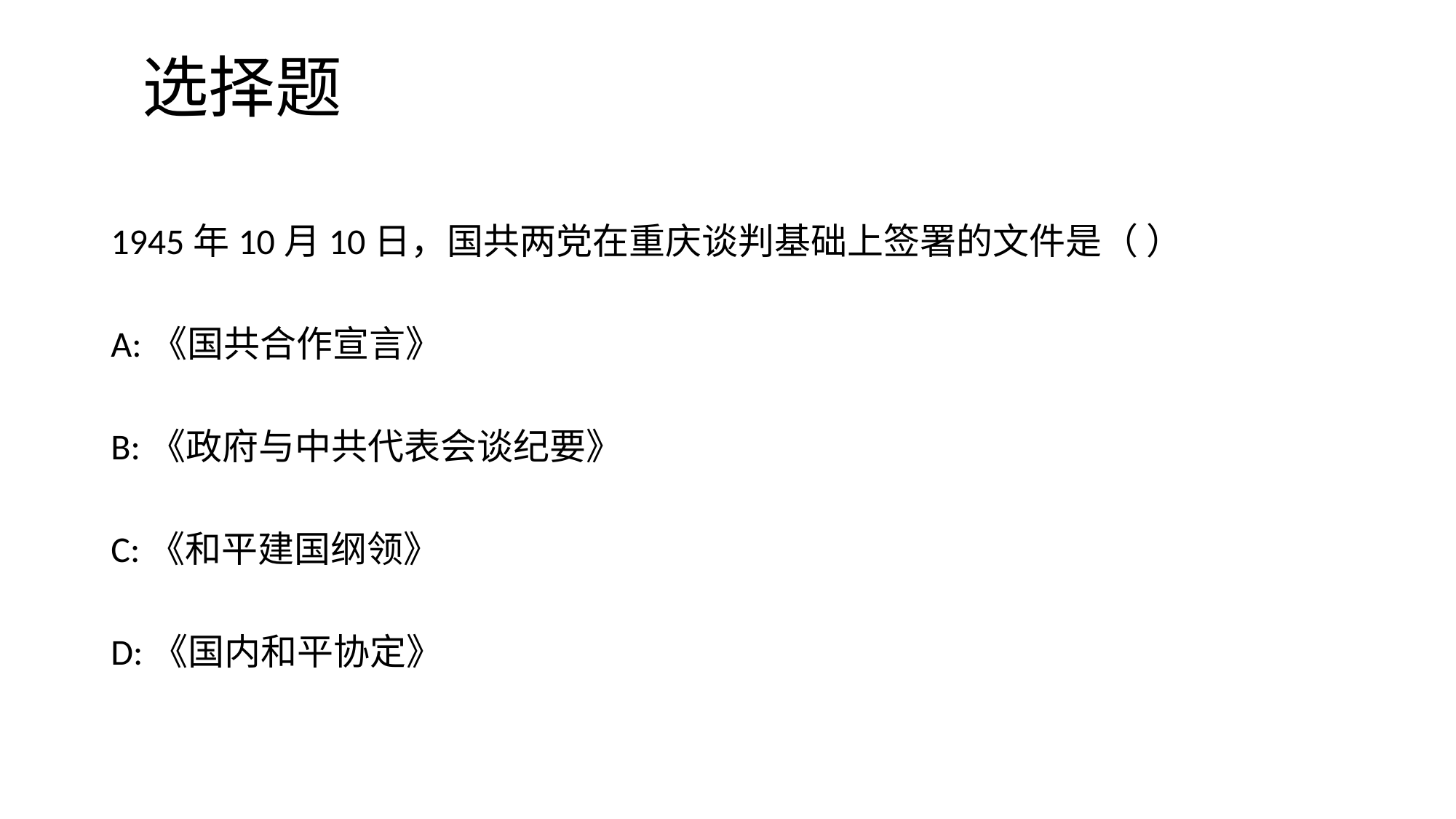

# 选择题
1945年10月10日，国共两党在重庆谈判基础上签署的文件是（ ）
A:《国共合作宣言》
B:《政府与中共代表会谈纪要》
C:《和平建国纲领》
D:《国内和平协定》